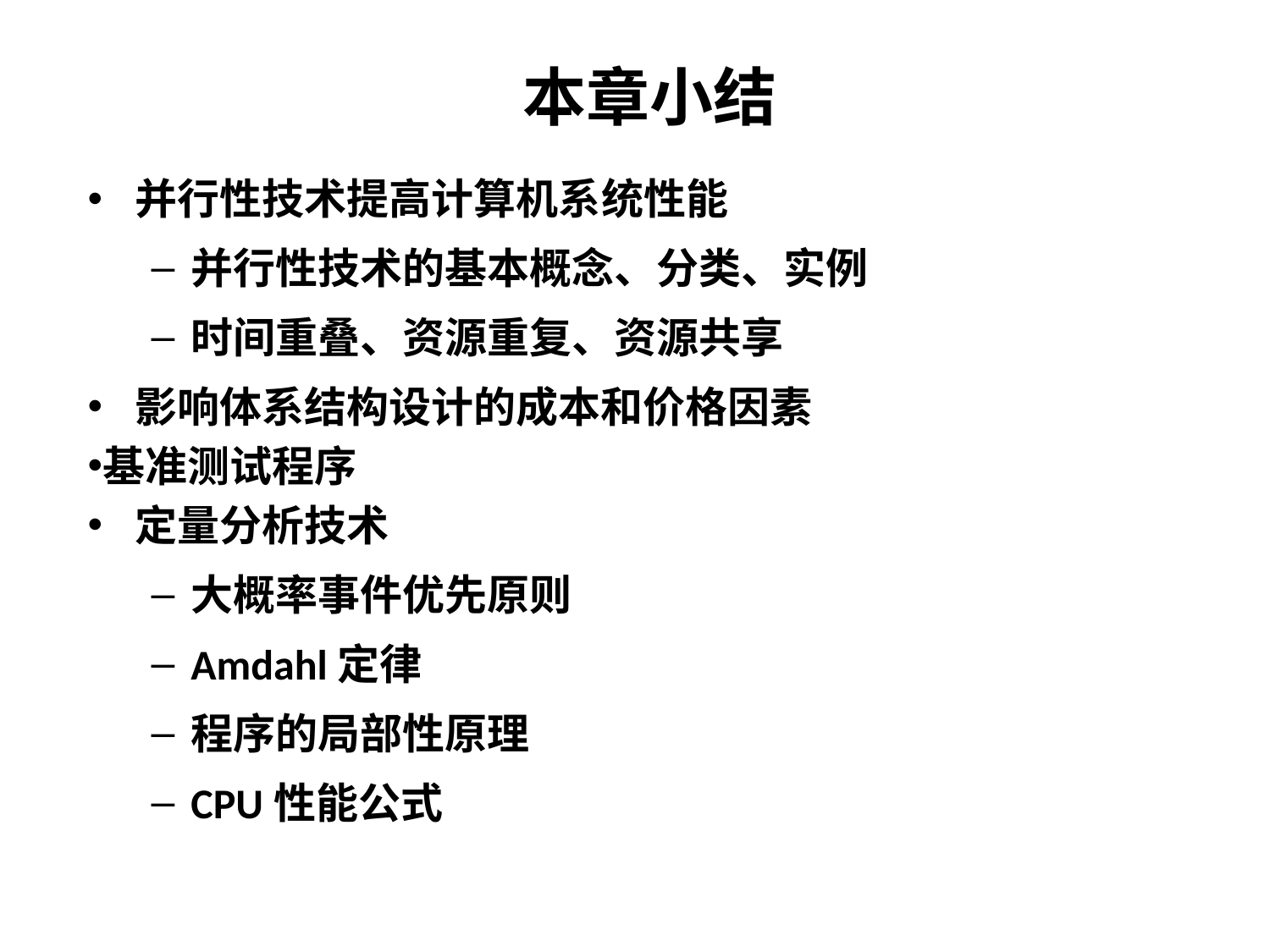

本章小结
并行性技术提高计算机系统性能
并行性技术的基本概念、分类、实例
时间重叠、资源重复、资源共享
影响体系结构设计的成本和价格因素
基准测试程序
定量分析技术
大概率事件优先原则
Amdahl定律
程序的局部性原理
CPU性能公式